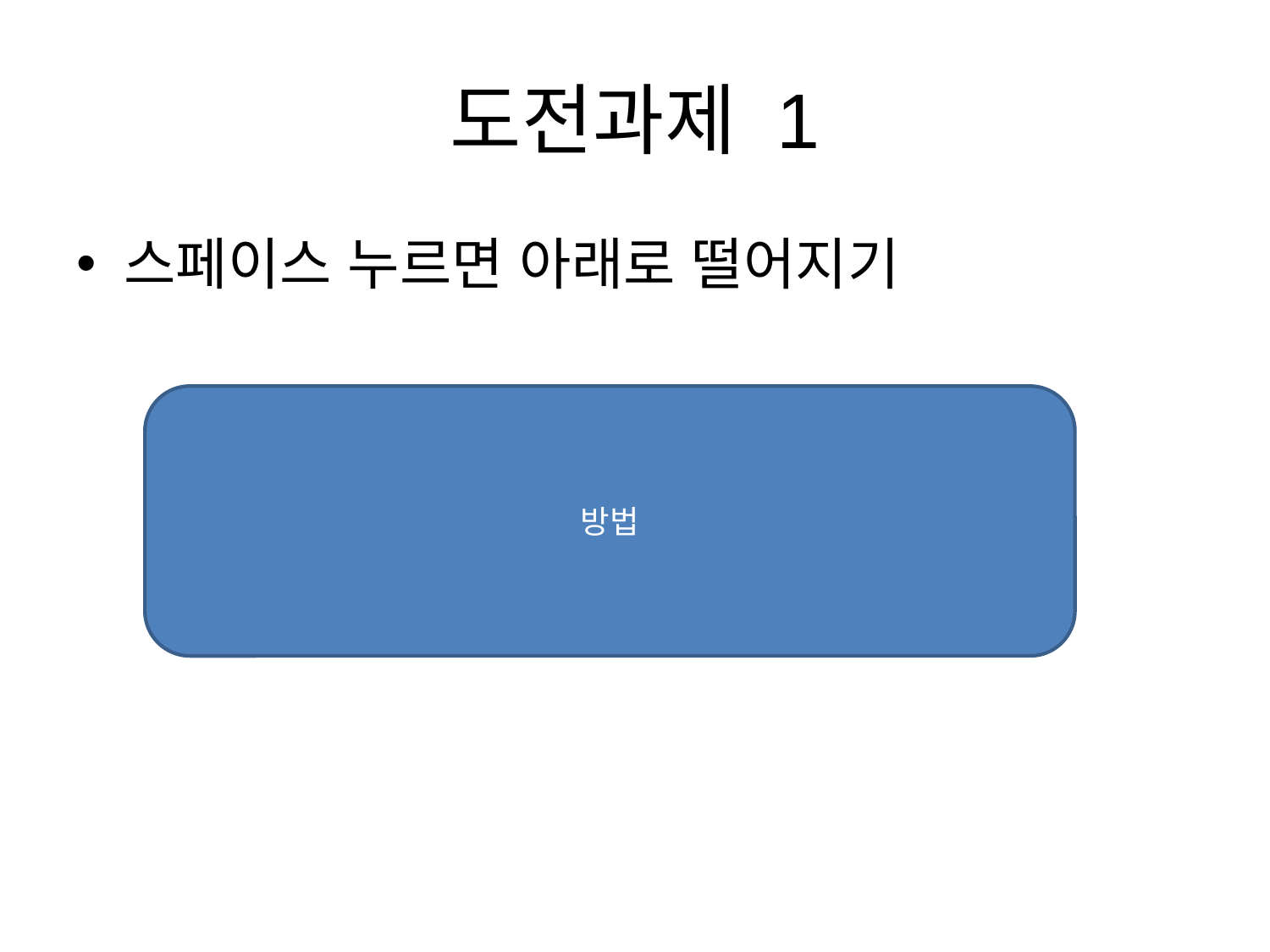

# 도전과제 1
스페이스 누르면 아래로 떨어지기
방법
키 = 50008 이면 # 스페이스
	겹친다?(종류, 회전, 세로+1, 가로) = 0 동안
		세로 -> 세로 + 1